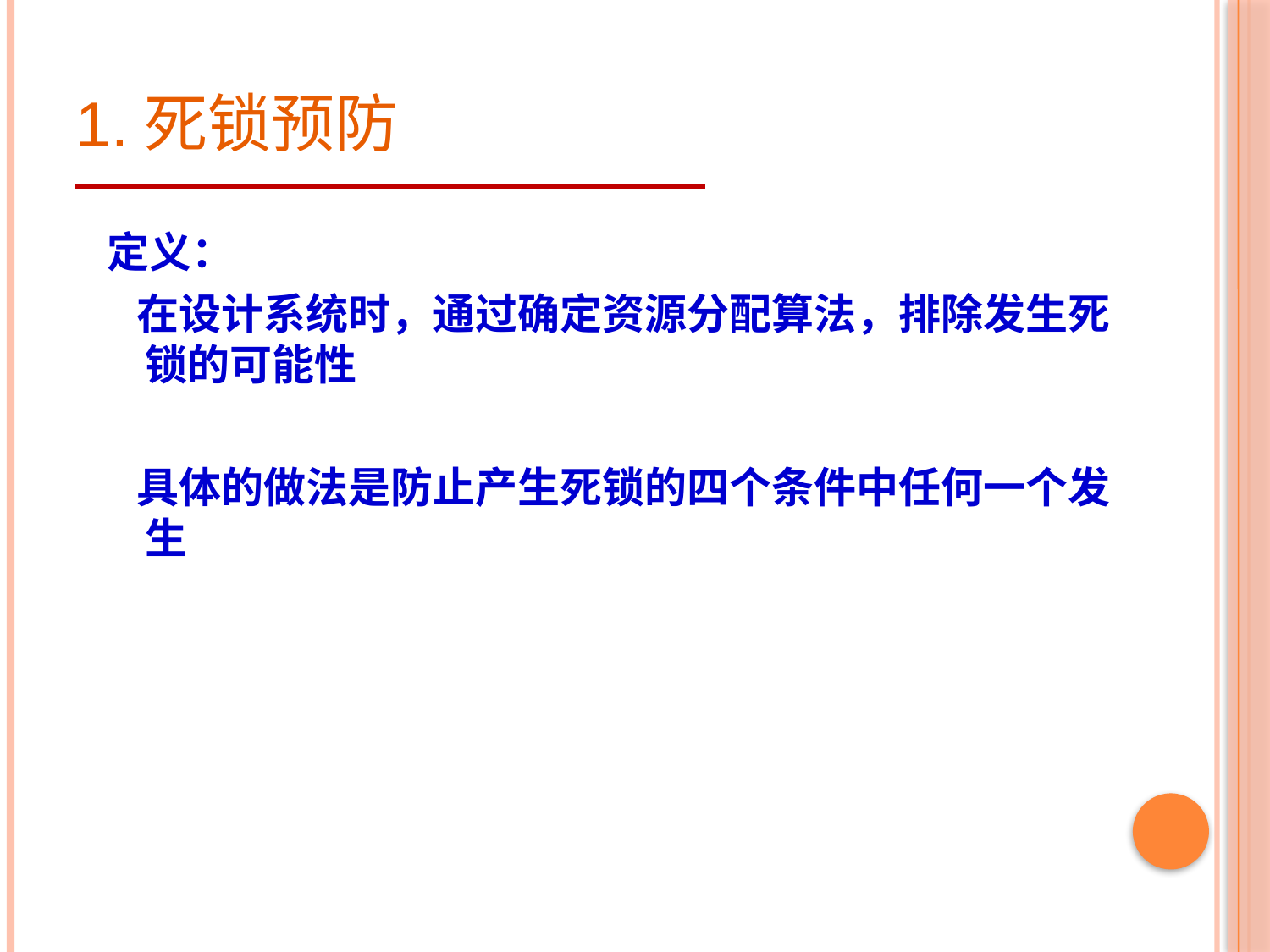

# 1.死锁预防
定义：
  在设计系统时，通过确定资源分配算法，排除发生死锁的可能性

  具体的做法是防止产生死锁的四个条件中任何一个发生